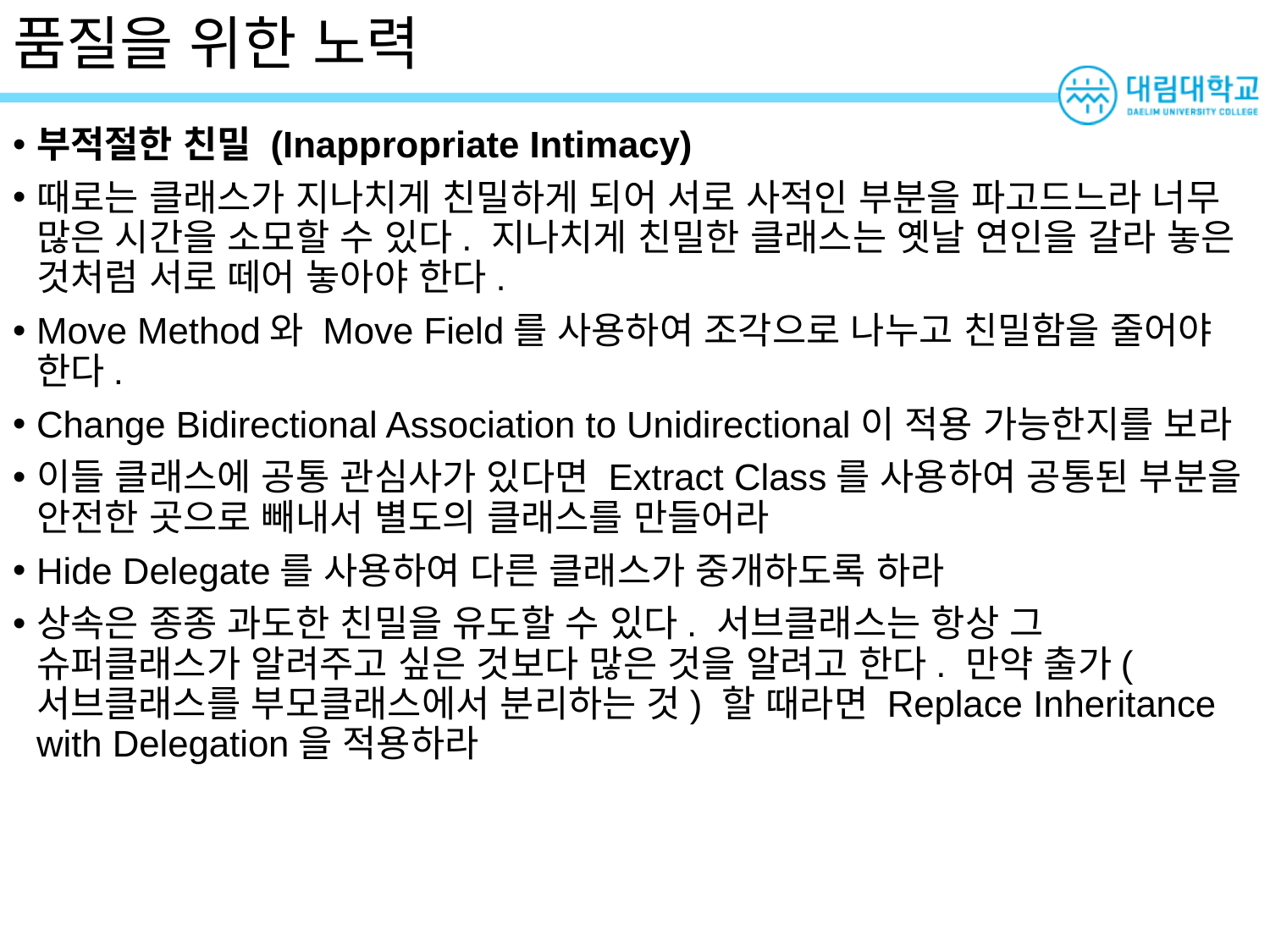

# 품질을 위한 노력
부적절한 친밀 (Inappropriate Intimacy)
때로는 클래스가 지나치게 친밀하게 되어 서로 사적인 부분을 파고드느라 너무 많은 시간을 소모할 수 있다. 지나치게 친밀한 클래스는 옛날 연인을 갈라 놓은 것처럼 서로 떼어 놓아야 한다.
Move Method와 Move Field를 사용하여 조각으로 나누고 친밀함을 줄어야 한다.
Change Bidirectional Association to Unidirectional이 적용 가능한지를 보라
이들 클래스에 공통 관심사가 있다면 Extract Class를 사용하여 공통된 부분을 안전한 곳으로 빼내서 별도의 클래스를 만들어라
Hide Delegate를 사용하여 다른 클래스가 중개하도록 하라
상속은 종종 과도한 친밀을 유도할 수 있다. 서브클래스는 항상 그 슈퍼클래스가 알려주고 싶은 것보다 많은 것을 알려고 한다. 만약 출가(서브클래스를 부모클래스에서 분리하는 것) 할 때라면 Replace Inheritance with Delegation을 적용하라